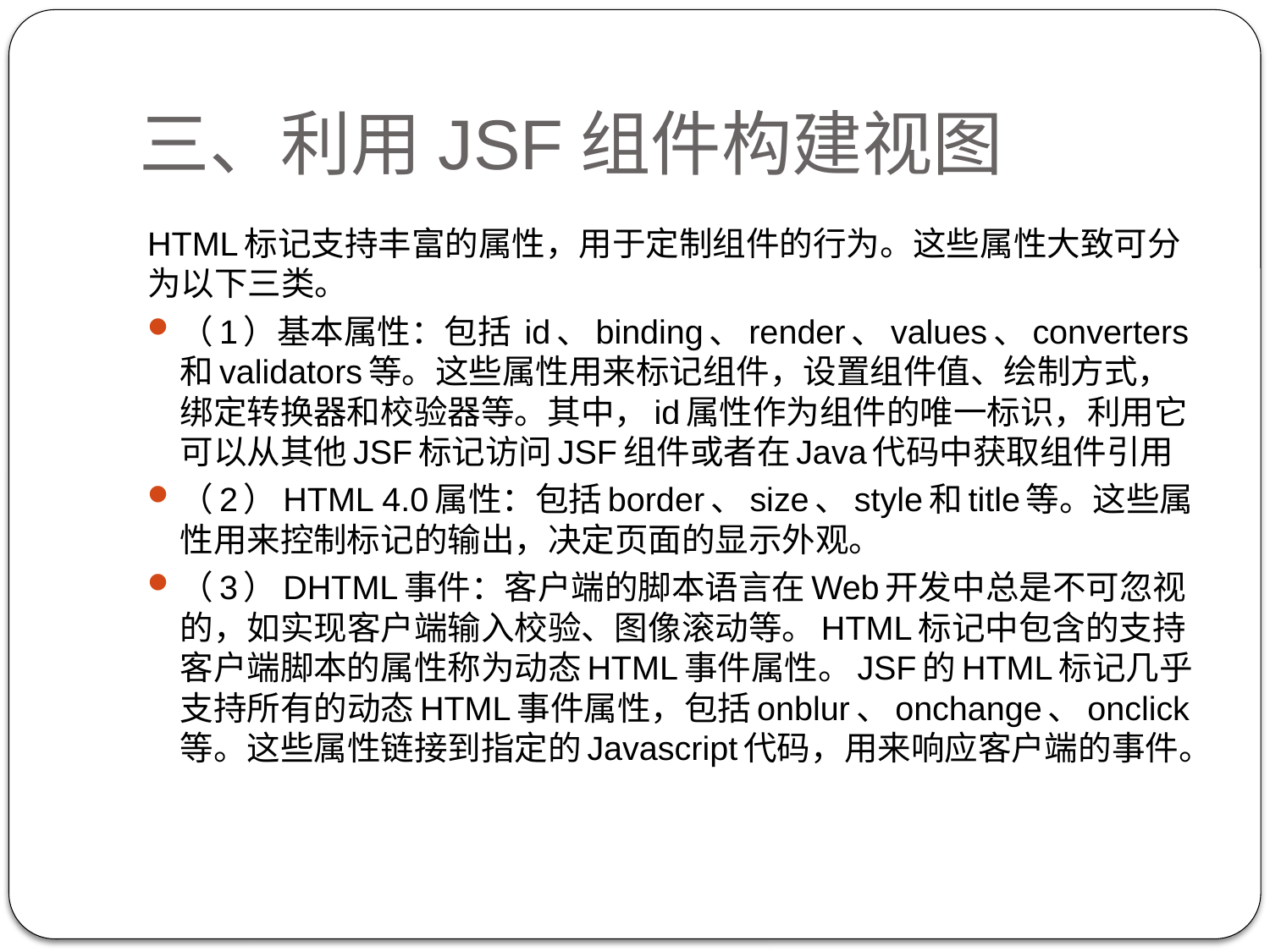

# 三、利用JSF组件构建视图
HTML标记支持丰富的属性，用于定制组件的行为。这些属性大致可分为以下三类。
（1）基本属性：包括 id、binding、render、values、converters和validators等。这些属性用来标记组件，设置组件值、绘制方式，绑定转换器和校验器等。其中，id属性作为组件的唯一标识，利用它可以从其他JSF标记访问JSF组件或者在Java代码中获取组件引用
（2）HTML 4.0属性：包括border、size、style和title等。这些属性用来控制标记的输出，决定页面的显示外观。
（3）DHTML事件：客户端的脚本语言在Web开发中总是不可忽视的，如实现客户端输入校验、图像滚动等。HTML标记中包含的支持客户端脚本的属性称为动态HTML事件属性。JSF的HTML标记几乎支持所有的动态HTML事件属性，包括onblur、onchange、onclick等。这些属性链接到指定的Javascript代码，用来响应客户端的事件。